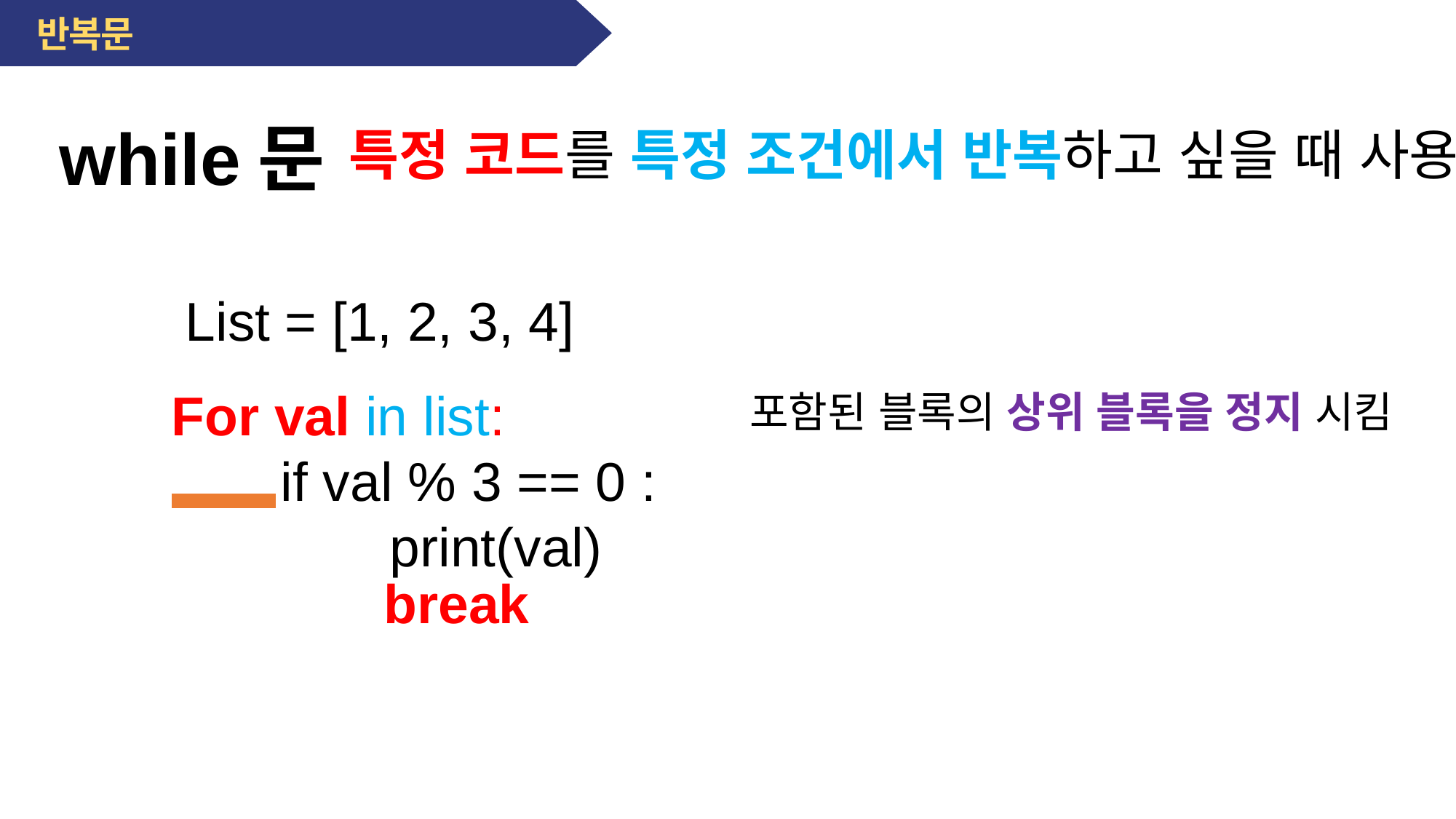

반복문
while문
특정 코드를 특정 조건에서 반복하고 싶을 때 사용 !!
List = [1, 2, 3, 4]
For val in list:
	if val % 3 == 0 :
		print(val)
포함된 블록의 상위 블록을 정지 시킴
break